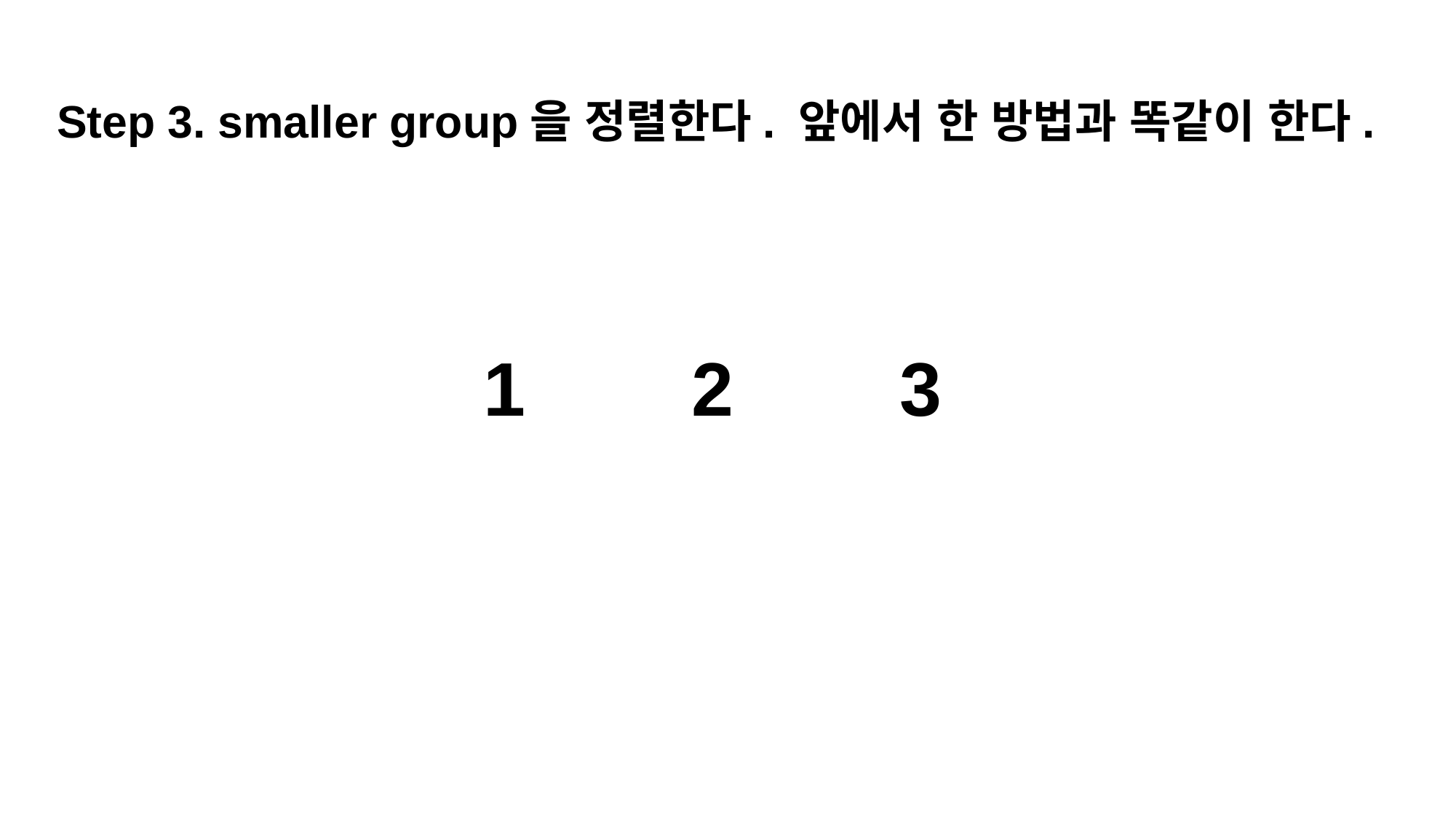

Step 3. smaller group을 정렬한다. 앞에서 한 방법과 똑같이 한다.
2
3
1